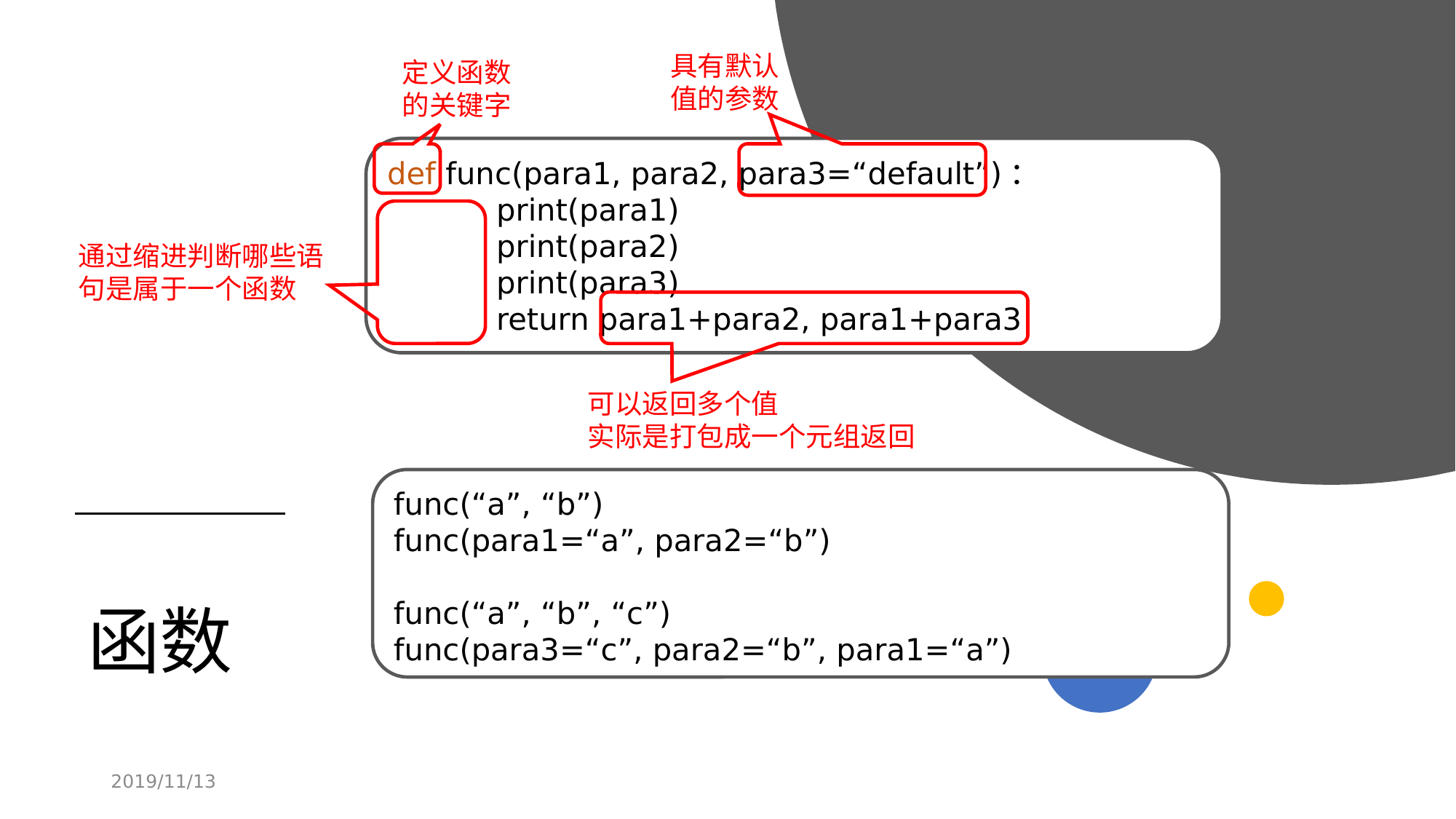

具有默认值的参数
定义函数的关键字
def func(para1, para2, para3=“default”)：
	print(para1)
	print(para2)
	print(para3)
	return para1+para2, para1+para3

通过缩进判断哪些语句是属于一个函数

可以返回多个值
实际是打包成一个元组返回
func(“a”, “b”)
func(para1=“a”, para2=“b”)

func(“a”, “b”, “c”)
func(para3=“c”, para2=“b”, para1=“a”)

# 函数

2019/11/13
高级算法语言和程序设计
29